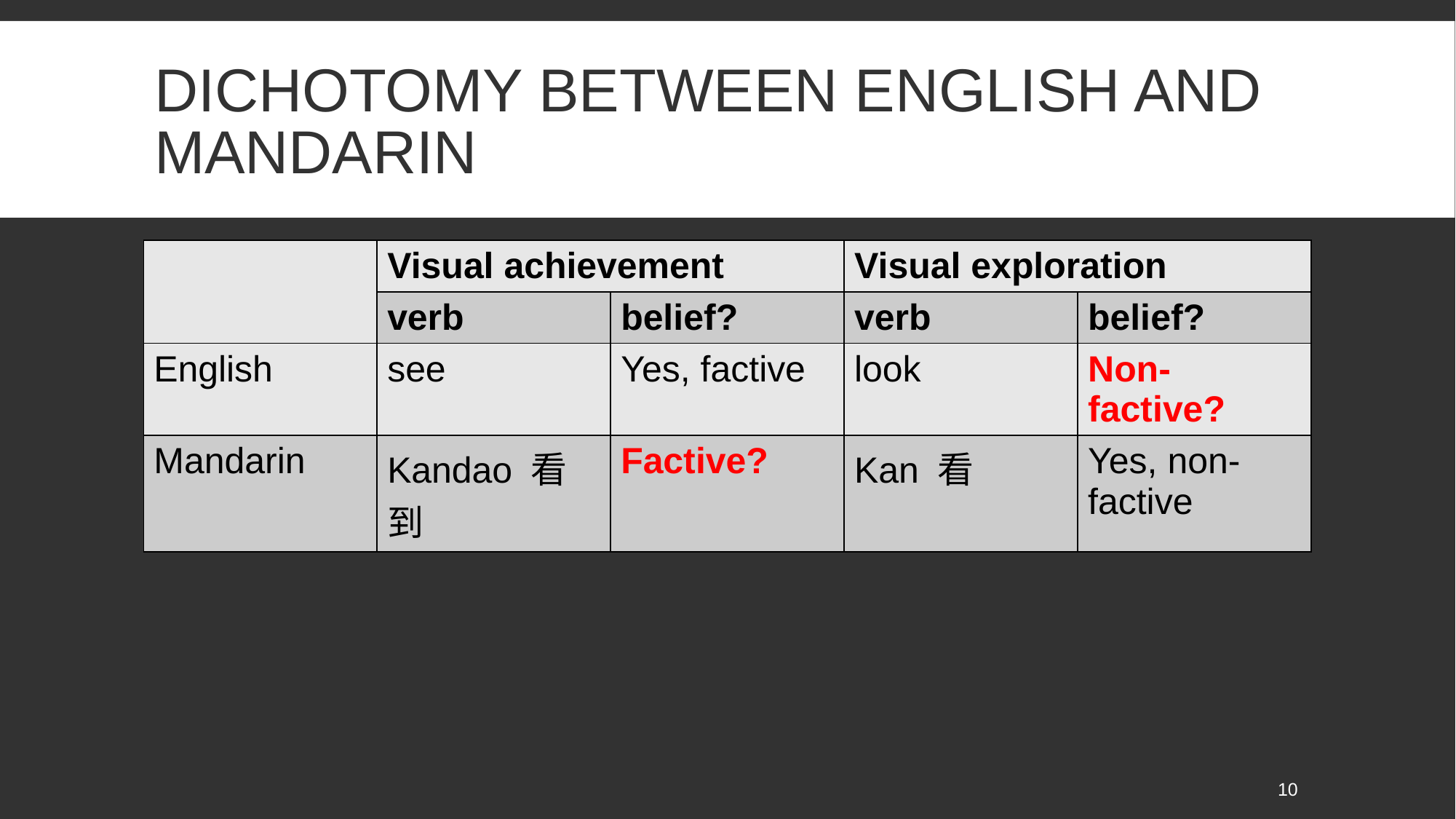

# Dichotomy between English and Mandarin
|  | Visual achievement |  | Visual exploration |  |
| --- | --- | --- | --- | --- |
|  | verb | belief? | verb | belief? |
| English | see | Yes, factive | look | Non-factive? |
| Mandarin | Kandao 看到 | Factive? | Kan 看 | Yes, non-factive |
10